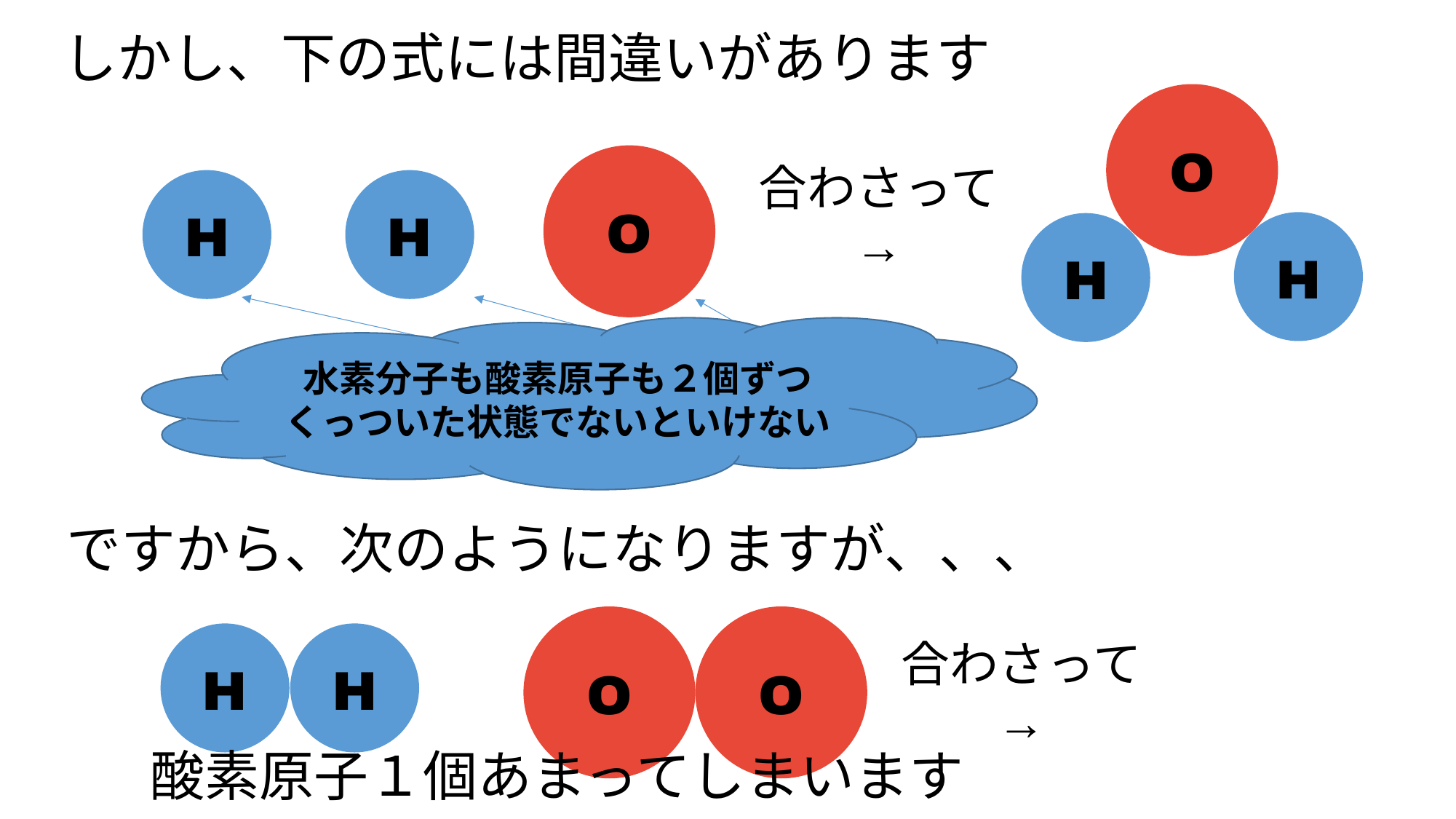

しかし、下の式には間違いがあります
O
O
合わさって
→
H
H
H
H
水素分子も酸素原子も２個ずつくっついた状態でないといけない
ですから、次のようになりますが、、、
O
O
H
H
合わさって
→
酸素原子１個あまってしまいます